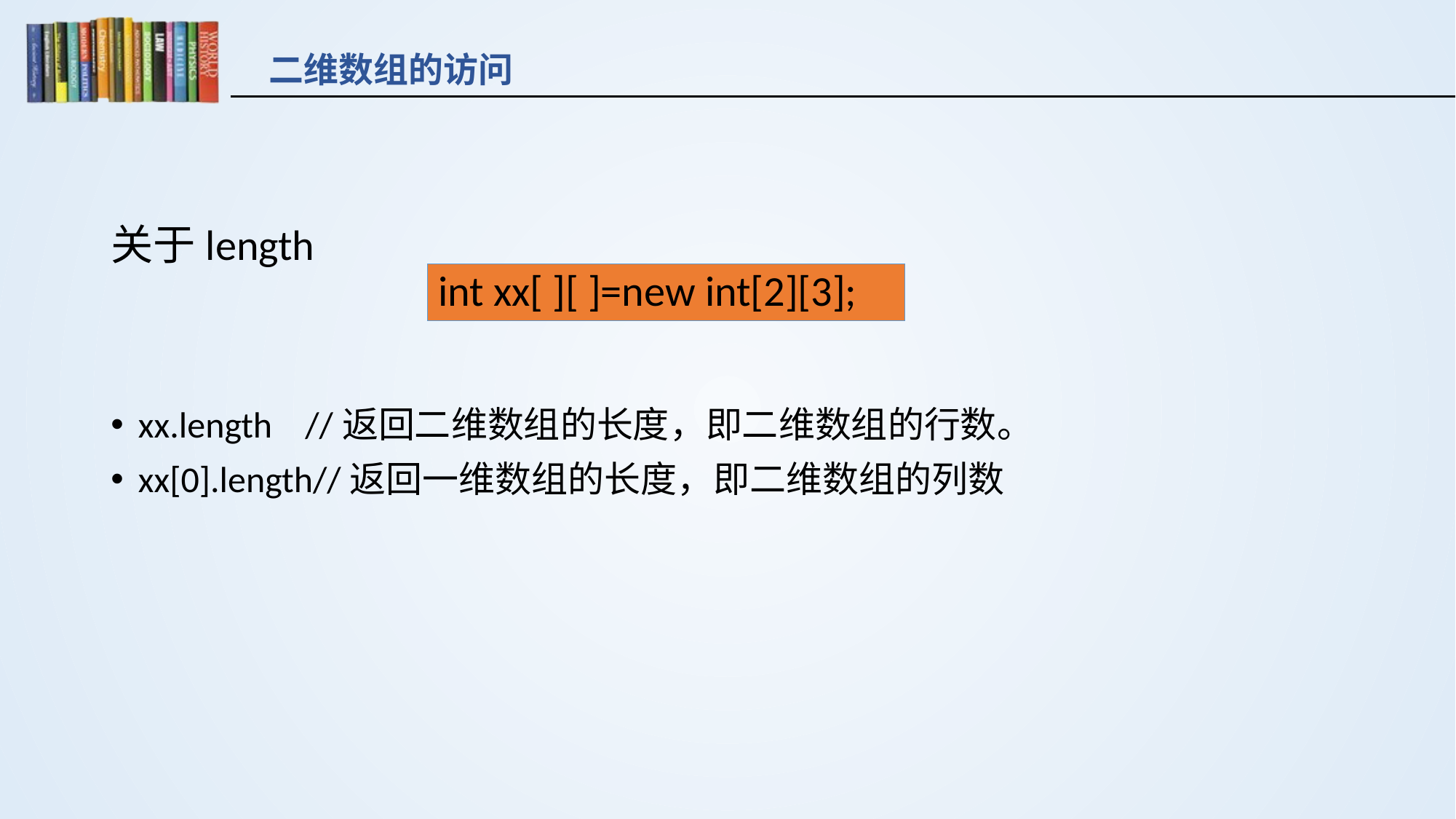

# 二维数组的访问
关于length

xx.length    //返回二维数组的长度，即二维数组的行数。
xx[0].length//返回一维数组的长度，即二维数组的列数

int xx[ ][ ]=new int[2][3];